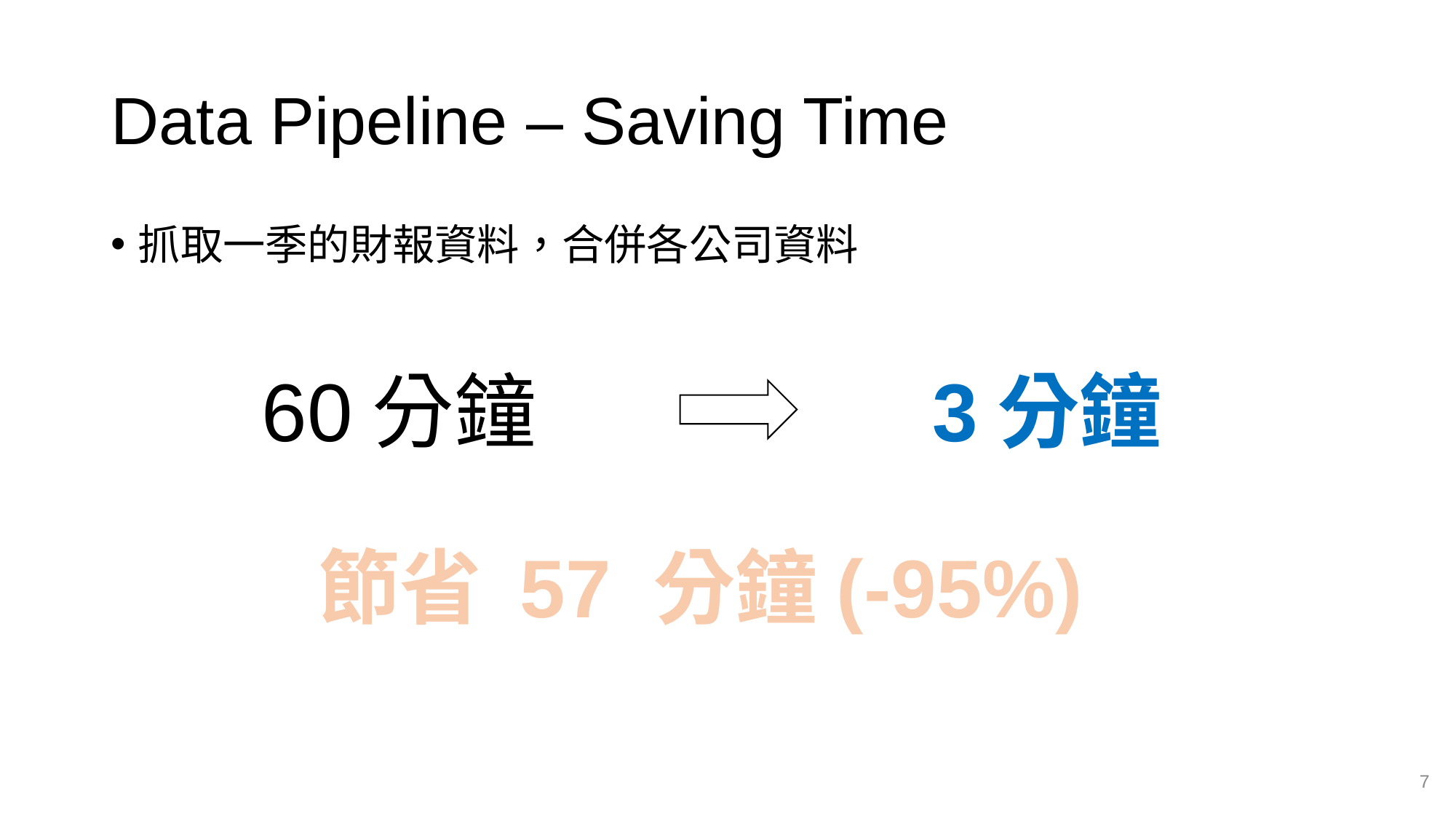

# Data Pipeline – Saving Time
抓取一季的財報資料，合併各公司資料
60分鐘
3分鐘

節省 57 分鐘(-95%)
7